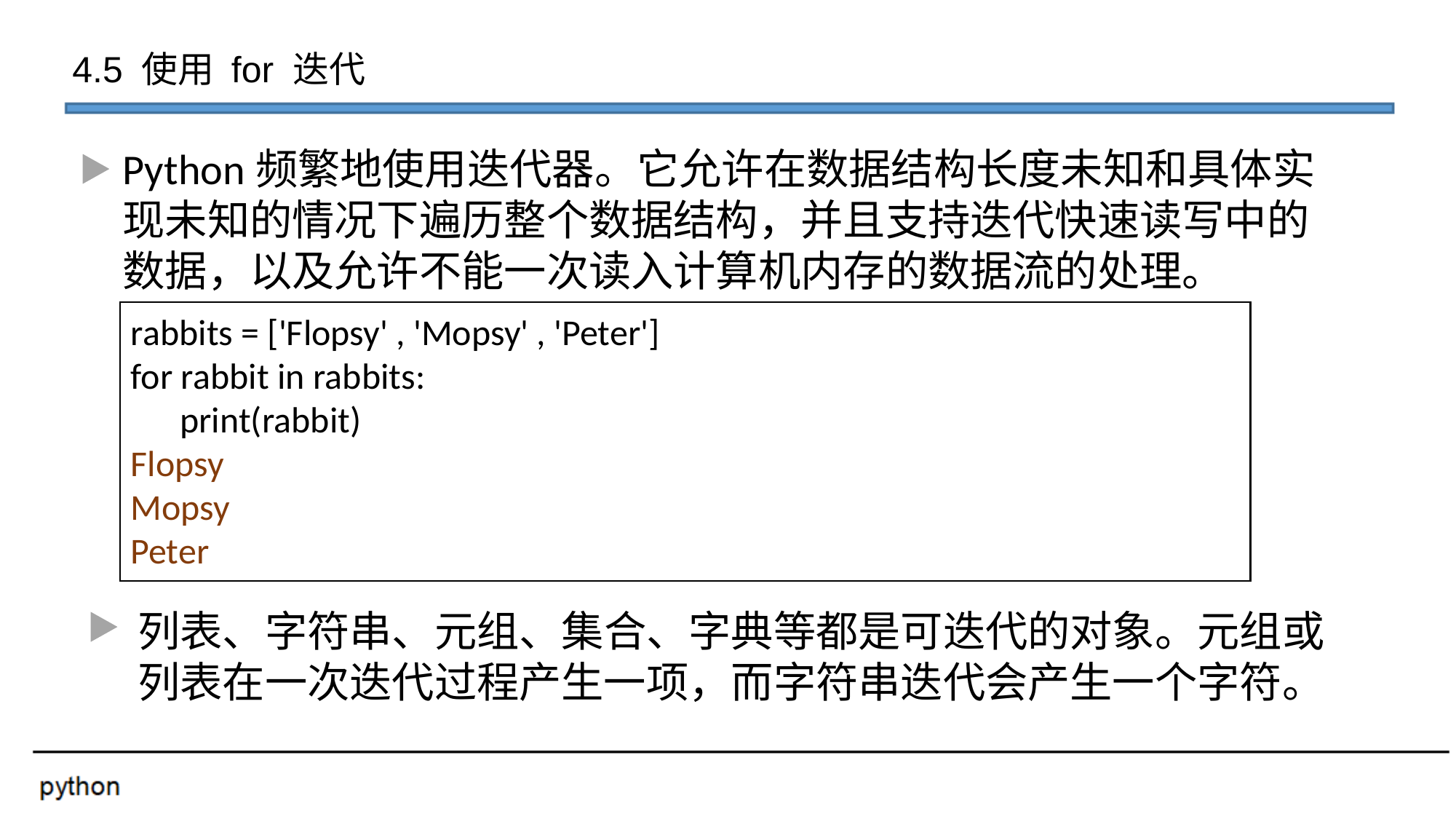

4.5 使用 for 迭代
Python频繁地使用迭代器。它允许在数据结构长度未知和具体实现未知的情况下遍历整个数据结构，并且支持迭代快速读写中的数据，以及允许不能一次读入计算机内存的数据流的处理。

rabbits = ['Flopsy' , 'Mopsy' , 'Peter']
for rabbit in rabbits:
      print(rabbit)
Flopsy
Mopsy
Peter
列表、字符串、元组、集合、字典等都是可迭代的对象。元组或列表在一次迭代过程产生一项，而字符串迭代会产生一个字符。

19